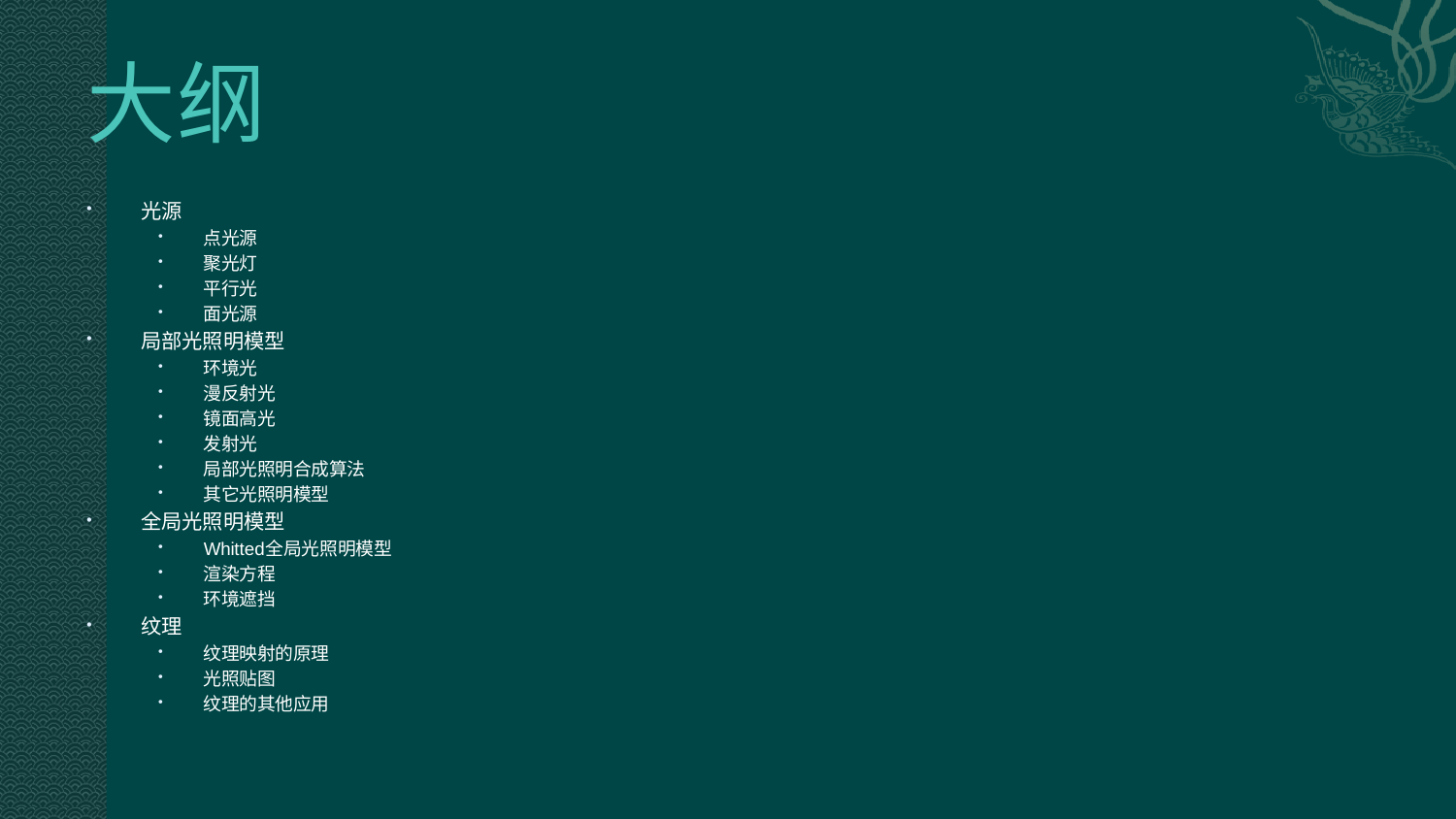

# 大纲
光源
点光源
聚光灯
平行光
面光源
局部光照明模型
环境光
漫反射光
镜面高光
发射光
局部光照明合成算法
其它光照明模型
全局光照明模型
Whitted全局光照明模型
渲染方程
环境遮挡
纹理
纹理映射的原理
光照贴图
纹理的其他应用